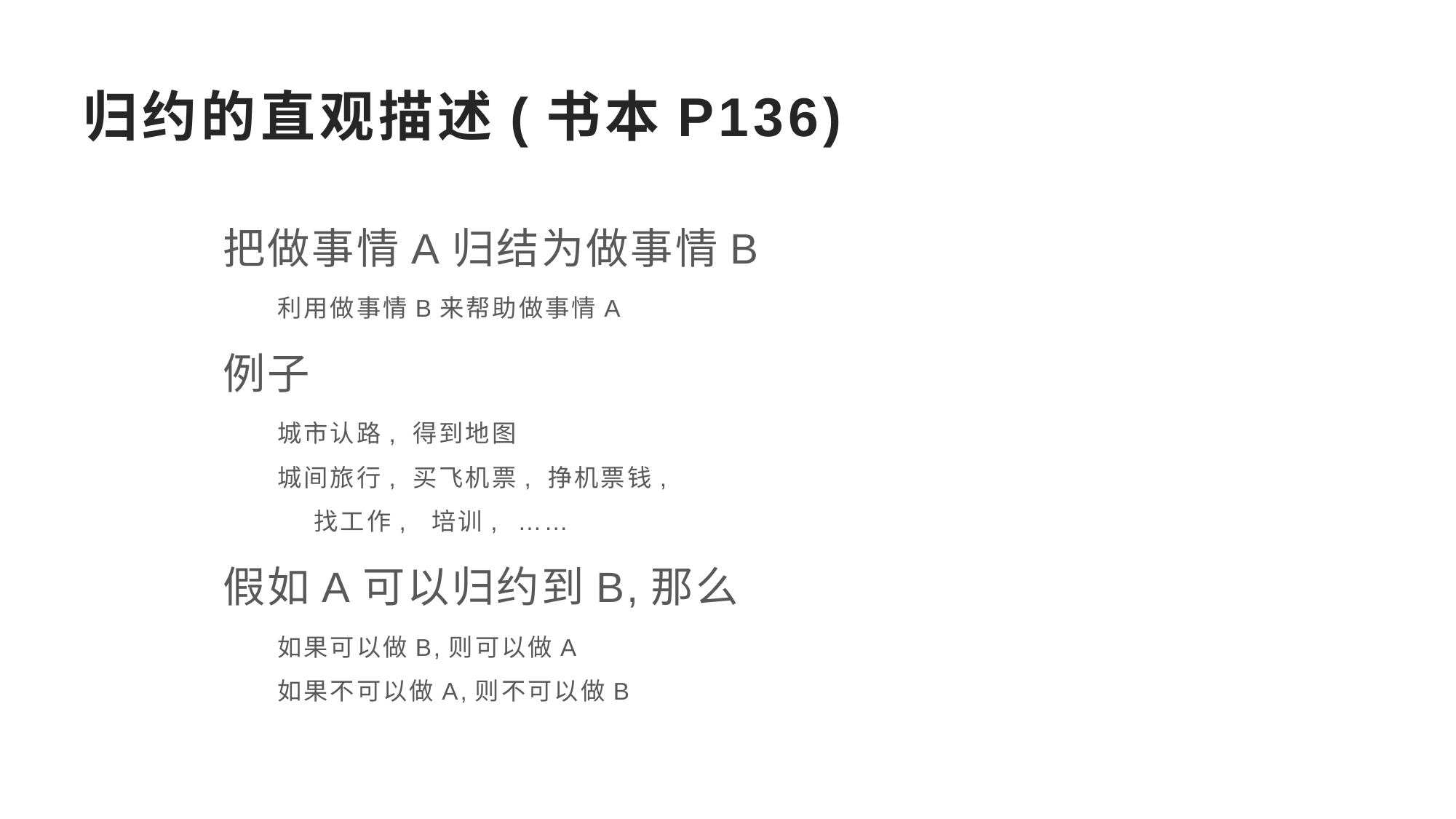

# 归约的直观描述(书本P136)
把做事情A归结为做事情B
利用做事情B来帮助做事情A
例子
城市认路, 得到地图
城间旅行, 买飞机票, 挣机票钱,
    找工作,  培训,  ……
假如A可以归约到B,那么
如果可以做B,则可以做A
如果不可以做A,则不可以做B
2